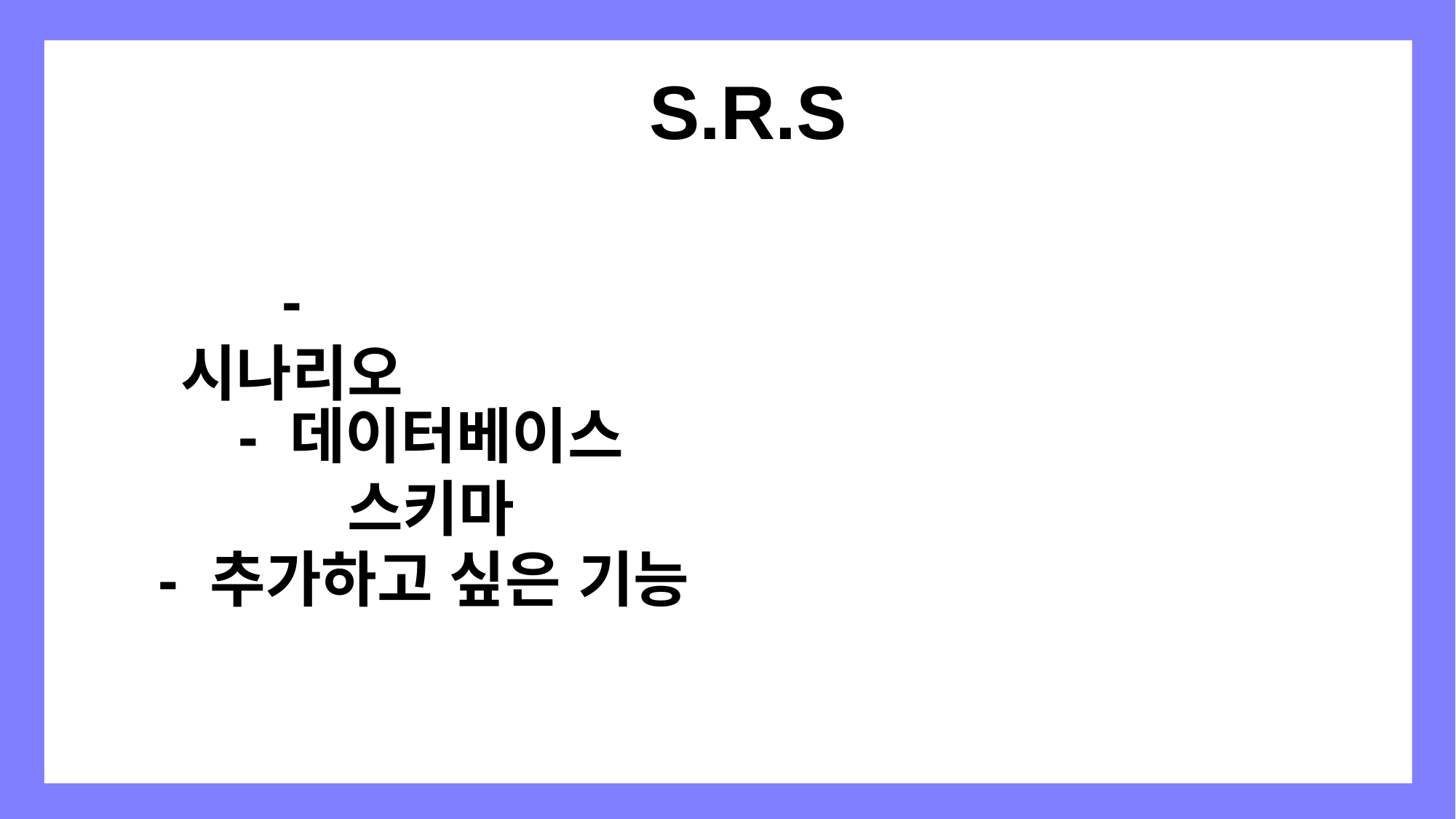

S.R.S
- 시나리오
- 데이터베이스 스키마
- 추가하고 싶은 기능